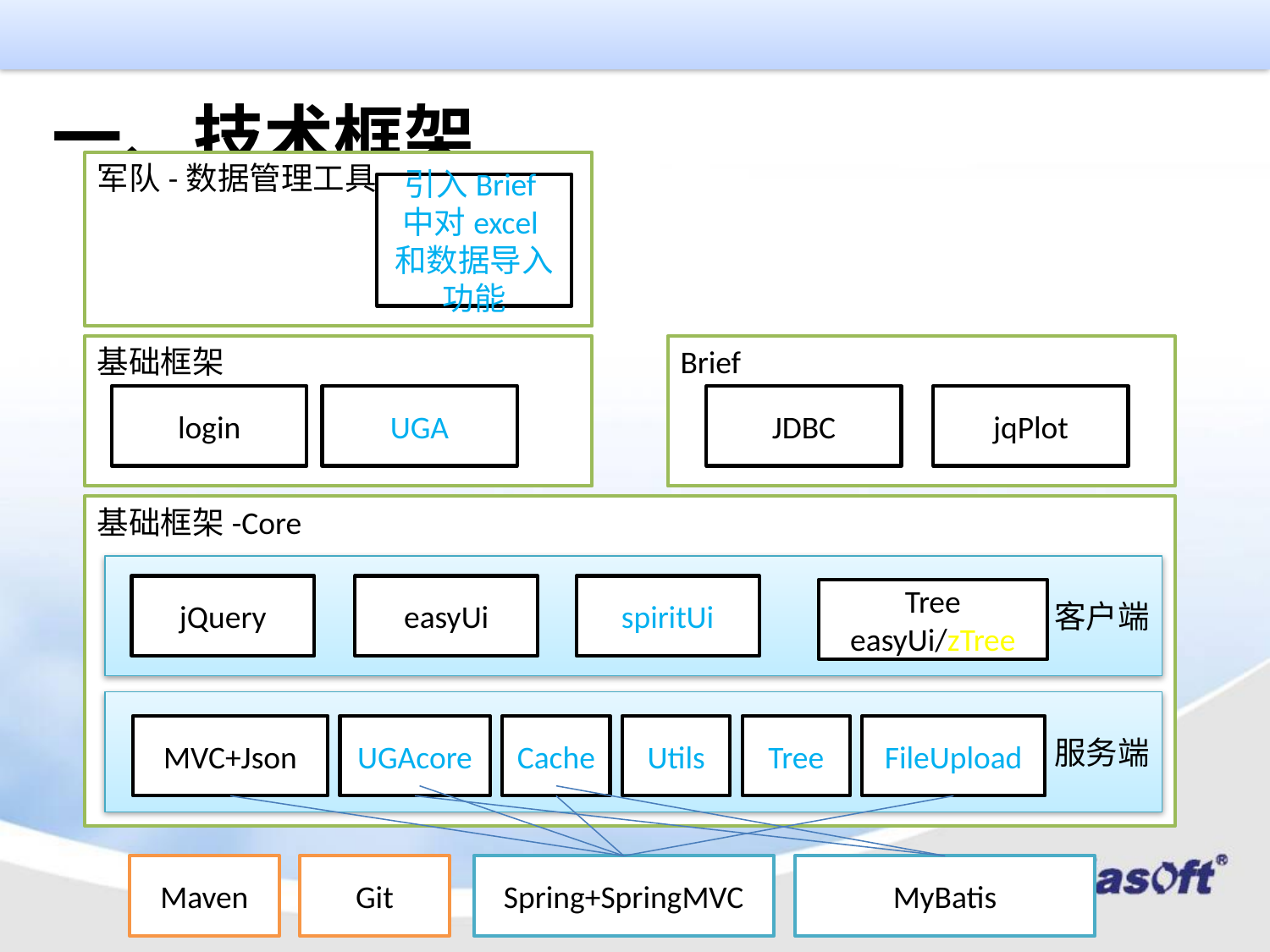

一、技术框架
军队-数据管理工具
引入Brief中对excel和数据导入功能
基础框架
Brief
login
UGA
JDBC
jqPlot
基础框架-Core
客户端
jQuery
easyUi
spiritUi
Tree
easyUi/zTree
服务端
MVC+Json
UGAcore
Cache
Utils
Tree
FileUpload
Maven
Git
Spring+SpringMVC
MyBatis